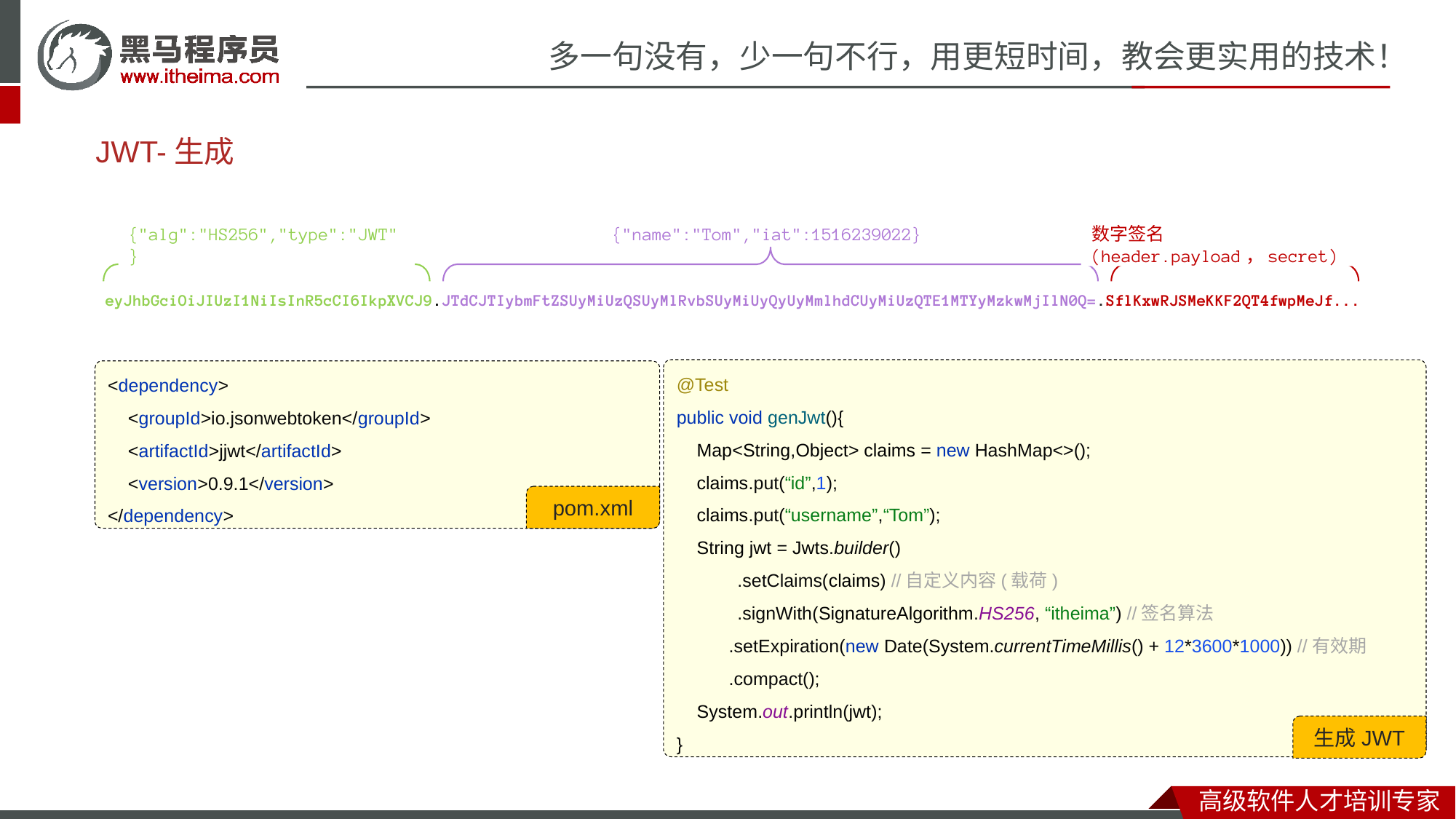

# JWT-生成

{"alg":"HS256","type":"JWT"}
{"name":"Tom","iat":1516239022}
数字签名(header.payload，secret)
eyJhbGciOiJIUzI1NiIsInR5cCI6IkpXVCJ9.JTdCJTIybmFtZSUyMiUzQSUyMlRvbSUyMiUyQyUyMmlhdCUyMiUzQTE1MTYyMzkwMjIlN0Q=.SflKxwRJSMeKKF2QT4fwpMeJf...
@Test
public void genJwt(){
    Map<String,Object> claims = new HashMap<>();
    claims.put(“id”,1);
    claims.put(“username”,“Tom”);
    String jwt = Jwts.builder()
            .setClaims(claims) //自定义内容(载荷)
            .signWith(SignatureAlgorithm.HS256, “itheima”) //签名算法
            .setExpiration(new Date(System.currentTimeMillis() + 12*3600*1000)) //有效期
            .compact();
    System.out.println(jwt);
}
生成JWT
<dependency>
    <groupId>io.jsonwebtoken</groupId>
    <artifactId>jjwt</artifactId>
    <version>0.9.1</version>
</dependency>
pom.xml